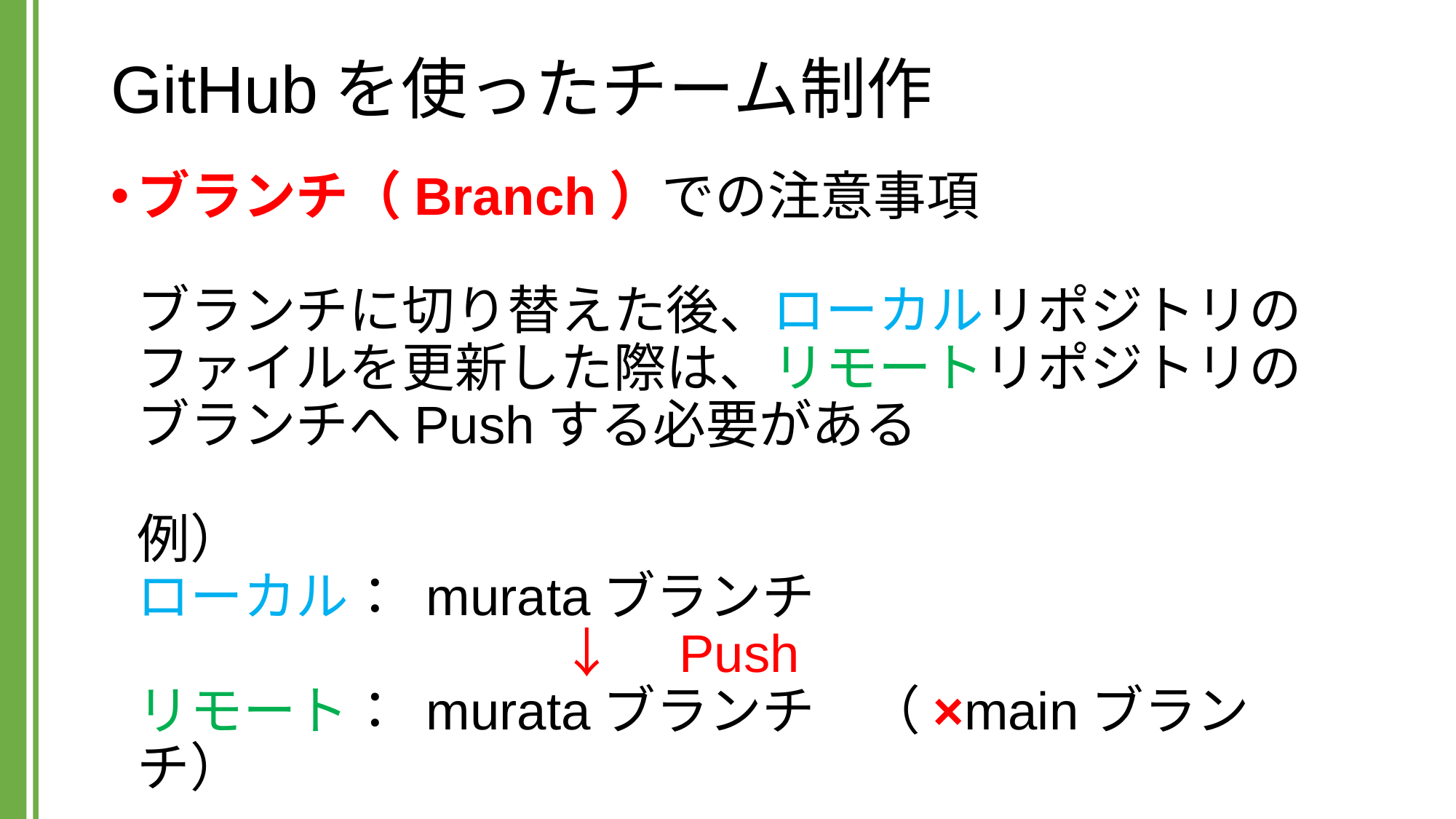

# GitHubを使ったチーム制作
ブランチ（Branch）での注意事項
ブランチに切り替えた後、ローカルリポジトリのファイルを更新した際は、リモートリポジトリのブランチへPushする必要がある
例）
ローカル： murataブランチ
　　　　　　　　↓　Push
リモート： murataブランチ　（×mainブランチ）